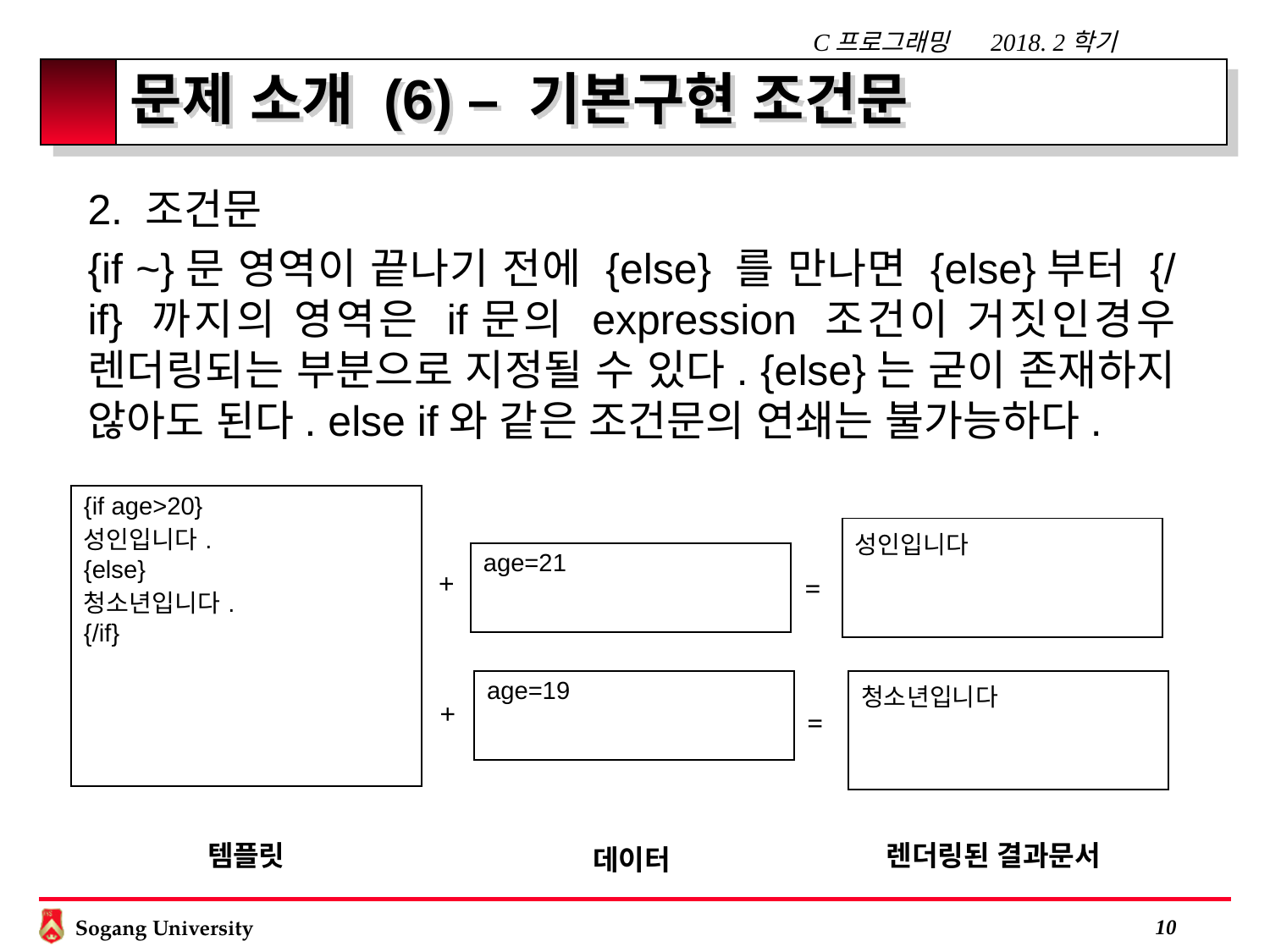

# 문제 소개 (6) – 기본구현 조건문
2. 조건문
{if ~}문 영역이 끝나기 전에 {else} 를 만나면 {else}부터 {/if} 까지의 영역은 if문의 expression 조건이 거짓인경우 렌더링되는 부분으로 지정될 수 있다. {else}는 굳이 존재하지 않아도 된다. else if와 같은 조건문의 연쇄는 불가능하다.

| {if age>20} 성인입니다. {else} 청소년입니다. {/if} |
| --- |
| 성인입니다 |
| --- |
| age=21 |
| --- |
+
=
| age=19 |
| --- |
| 청소년입니다 |
| --- |
+
=
템플릿
렌더링된 결과문서
데이터
 10